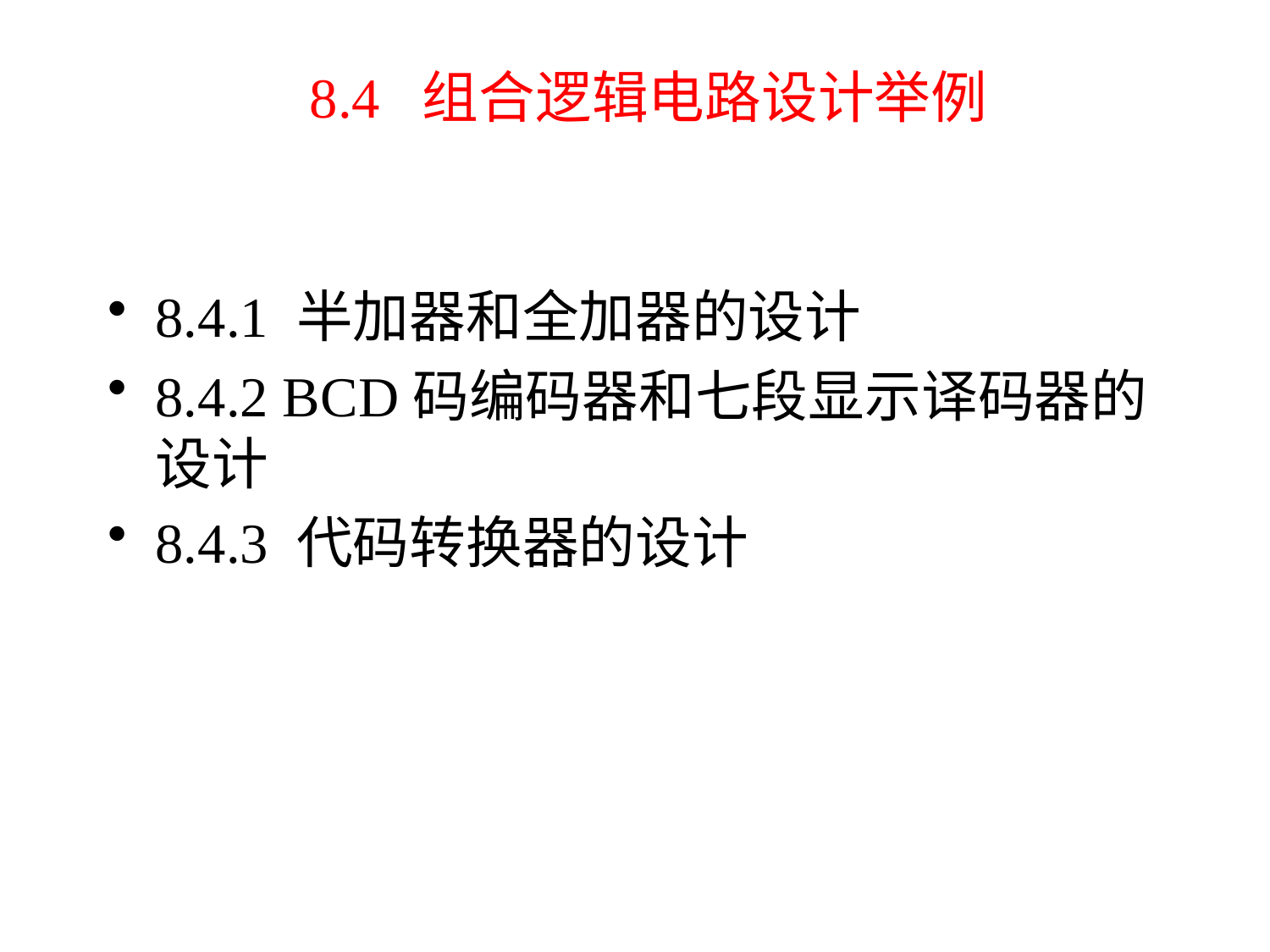

# 8.4  组合逻辑电路设计举例
8.4.1 半加器和全加器的设计
8.4.2 BCD码编码器和七段显示译码器的设计
8.4.3 代码转换器的设计